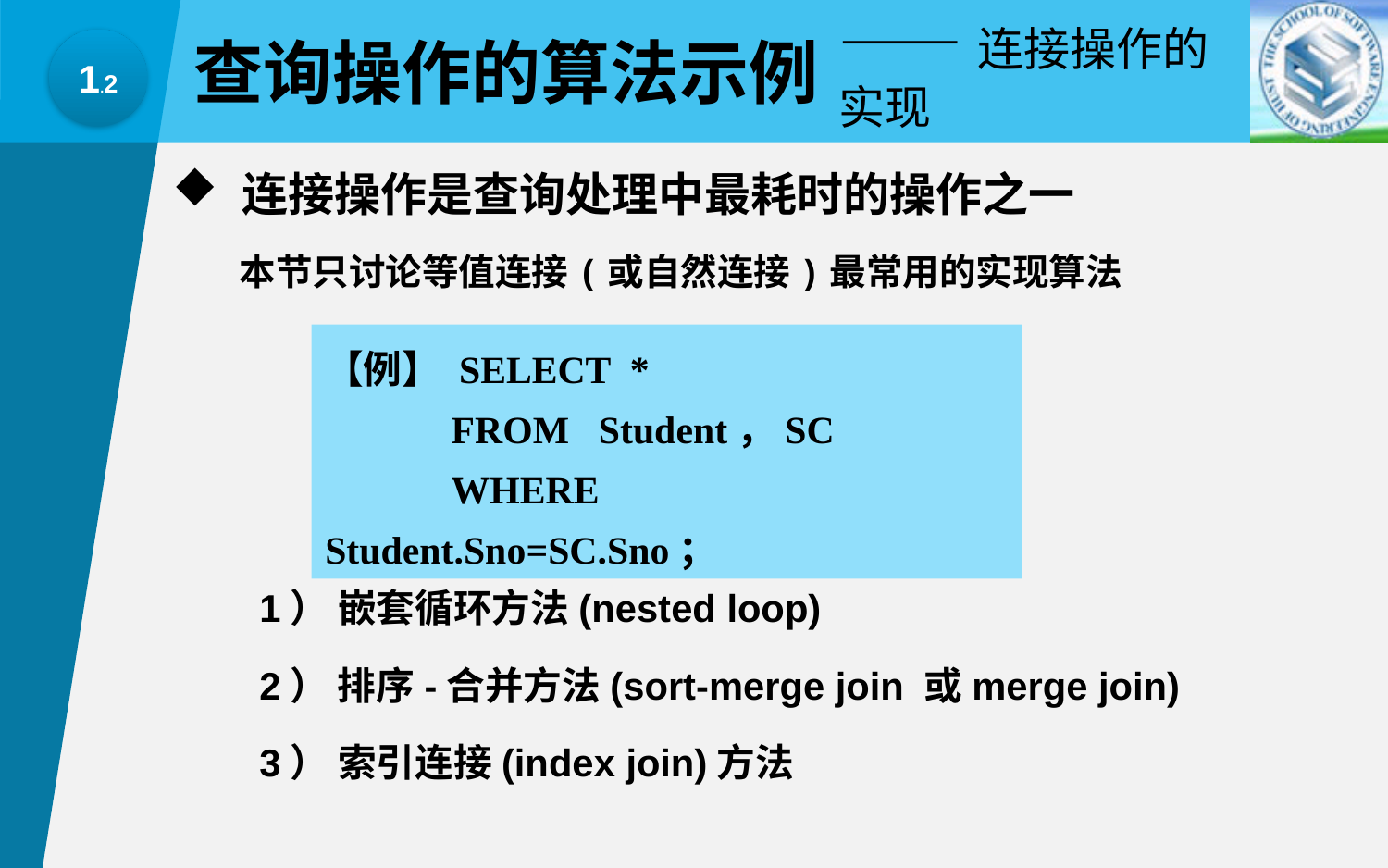

——连接操作的实现
查询操作的算法示例
1.2
连接操作是查询处理中最耗时的操作之一
       本节只讨论等值连接(或自然连接)最常用的实现算法
【例】 SELECT  *
             FROM   Student，SC
             WHERE   Student.Sno=SC.Sno；
1） 嵌套循环方法(nested loop)
2） 排序-合并方法(sort-merge join 或merge join)
3） 索引连接(index join)方法